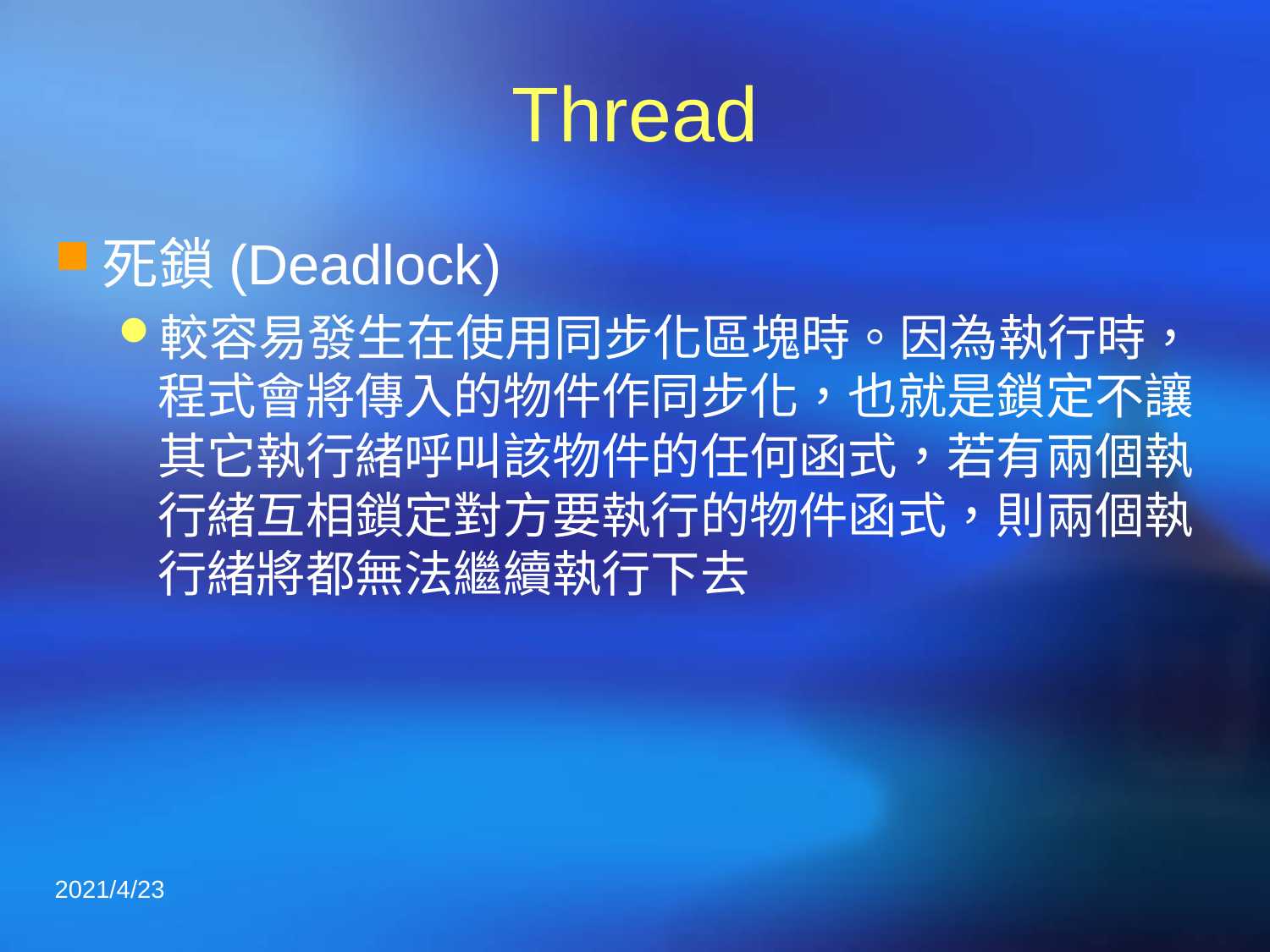

# Thread
死鎖(Deadlock)
較容易發生在使用同步化區塊時。因為執行時，程式會將傳入的物件作同步化，也就是鎖定不讓其它執行緒呼叫該物件的任何函式，若有兩個執行緒互相鎖定對方要執行的物件函式，則兩個執行緒將都無法繼續執行下去
2021/4/23